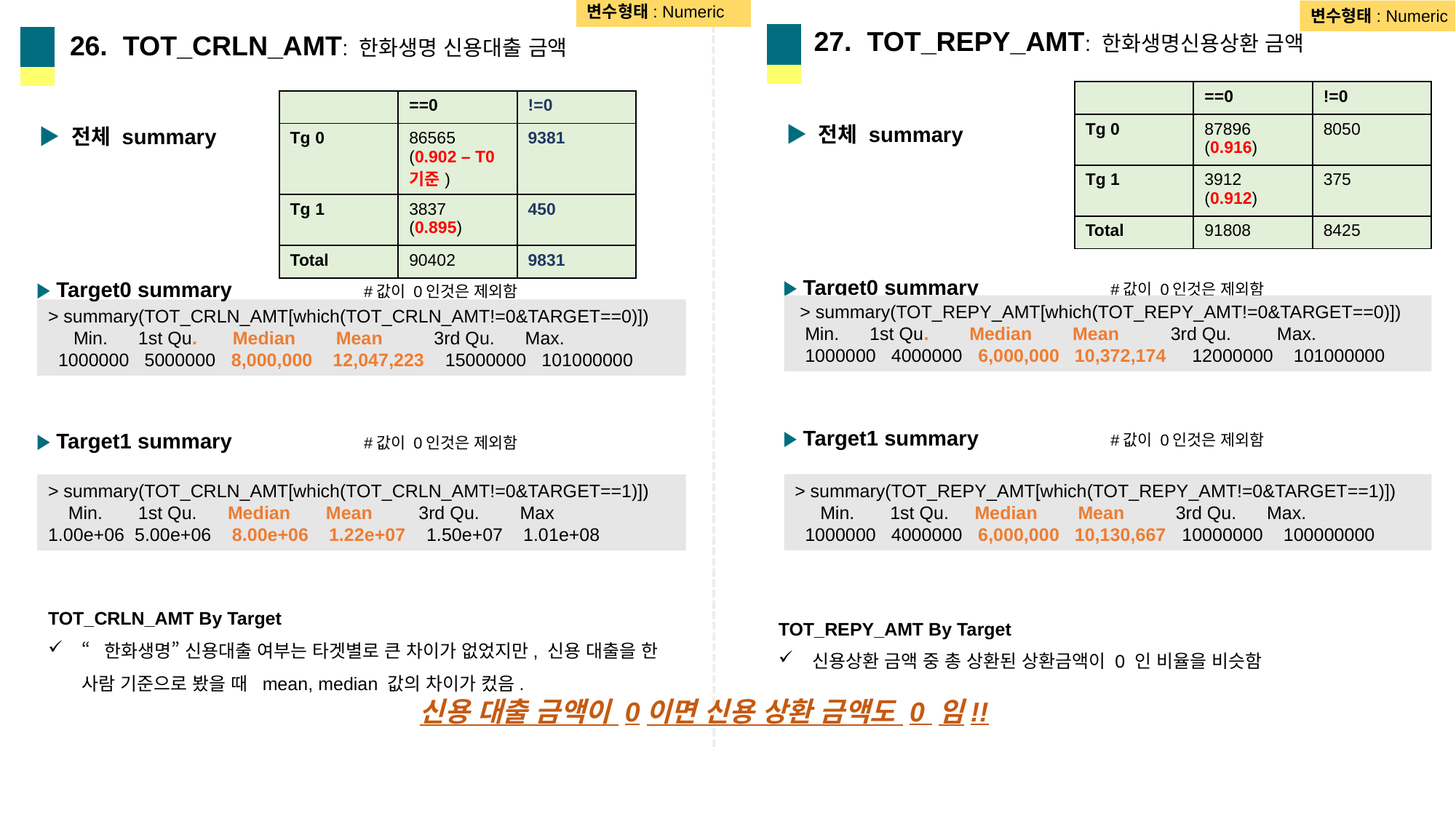

변수형태: Numeric
변수형태: Numeric
27.  TOT_REPY_AMT: 한화생명신용상환 금액

26.  TOT_CRLN_AMT: 한화생명 신용대출 금액
|  | ==0 | !=0 |
| --- | --- | --- |
| Tg 0 | 87896 (0.916) | 8050 |
| Tg 1 | 3912 (0.912) | 375 |
| Total | 91808 | 8425 |
|  | ==0 | !=0 |
| --- | --- | --- |
| Tg 0 | 86565 (0.902 – T0 기준) | 9381 |
| Tg 1 | 3837 (0.895) | 450 |
| Total | 90402 | 9831 |
▶ 전체 summary
▶ 전체 summary
▶ Target0 summary            	#값이 0인것은 제외함
▶ Target0 summary            	#값이 0인것은 제외함
 > summary(TOT_REPY_AMT[which(TOT_REPY_AMT!=0&TARGET==0)])
  Min.      1st Qu.        Median        Mean          3rd Qu.         Max.
  1000000   4000000   6,000,000   10,372,174     12000000    101000000
> summary(TOT_CRLN_AMT[which(TOT_CRLN_AMT!=0&TARGET==0)])
     Min.      1st Qu.       Median        Mean          3rd Qu.      Max.
  1000000   5000000   8,000,000    12,047,223    15000000   101000000
▶ Target1 summary 		#값이 0인것은 제외함

▶ Target1 summary 		#값이 0인것은 제외함

> summary(TOT_REPY_AMT[which(TOT_REPY_AMT!=0&TARGET==1)])
     Min.       1st Qu.     Median        Mean          3rd Qu.      Max.
  1000000   4000000   6,000,000   10,130,667   10000000    100000000
> summary(TOT_CRLN_AMT[which(TOT_CRLN_AMT!=0&TARGET==1)])
    Min.       1st Qu.      Median       Mean         3rd Qu.        Max
1.00e+06  5.00e+06    8.00e+06    1.22e+07    1.50e+07    1.01e+08
TOT_CRLN_AMT By Target
“한화생명” 신용대출 여부는 타겟별로 큰 차이가 없었지만, 신용 대출을 한 사람 기준으로 봤을 때  mean, median 값의 차이가 컸음.
TOT_REPY_AMT By Target
신용상환 금액 중 총 상환된 상환금액이 0 인 비율을 비슷함
신용 대출 금액이 0이면 신용 상환 금액도 0 임!!